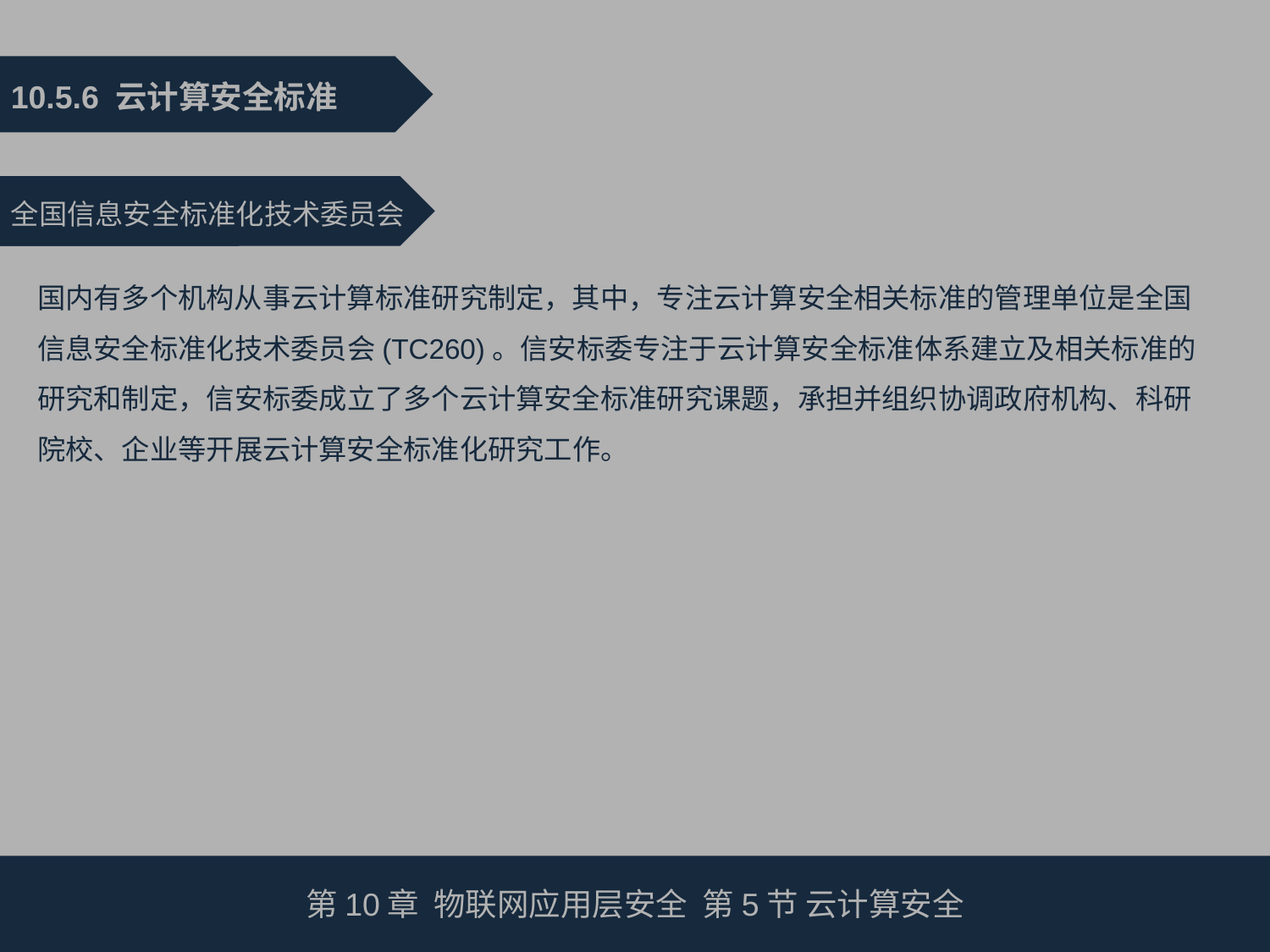

10.5.6 云计算安全标准

全国信息安全标准化技术委员会
国内有多个机构从事云计算标准研究制定，其中，专注云计算安全相关标准的管理单位是全国信息安全标准化技术委员会(TC260)。信安标委专注于云计算安全标准体系建立及相关标准的研究和制定，信安标委成立了多个云计算安全标准研究课题，承担并组织协调政府机构、科研院校、企业等开展云计算安全标准化研究工作。